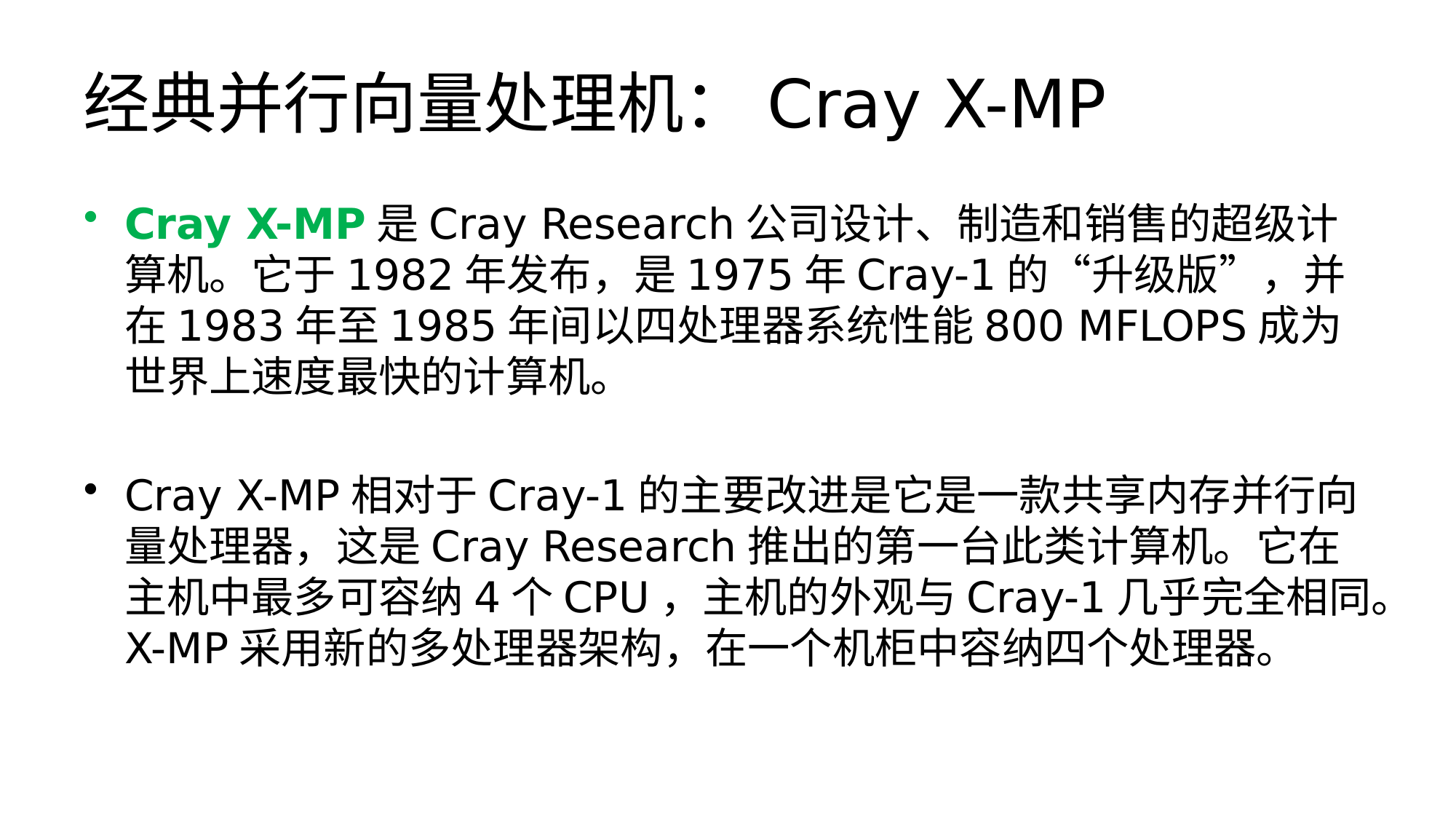

# 经典并行向量处理机：Cray X-MP
Cray X-MP是Cray Research公司设计、制造和销售的超级计算机。它于1982年发布，是1975年Cray-1的“升级版”，并在1983年至1985年间以四处理器系统性能800 MFLOPS成为世界上速度最快的计算机。

Cray X-MP相对于Cray-1的主要改进是它是一款共享内存并行向量处理器，这是Cray Research推出的第一台此类计算机。它在主机中最多可容纳4个CPU，主机的外观与Cray-1几乎完全相同。X-MP采用新的多处理器架构，在一个机柜中容纳四个处理器。
39